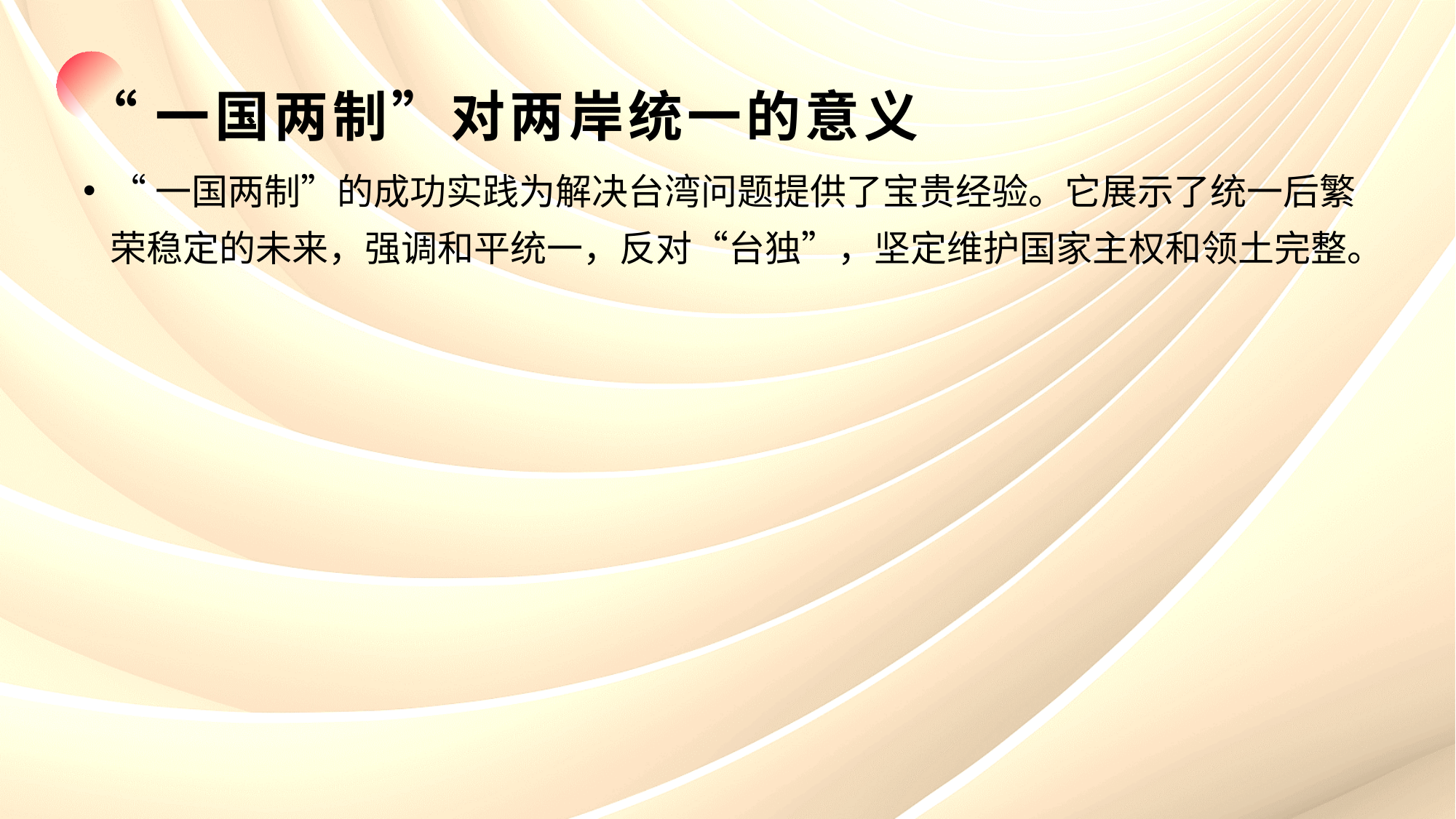

“一国两制”对两岸统一的意义
“一国两制”的成功实践为解决台湾问题提供了宝贵经验。它展示了统一后繁荣稳定的未来，强调和平统一，反对“台独”，坚定维护国家主权和领土完整。